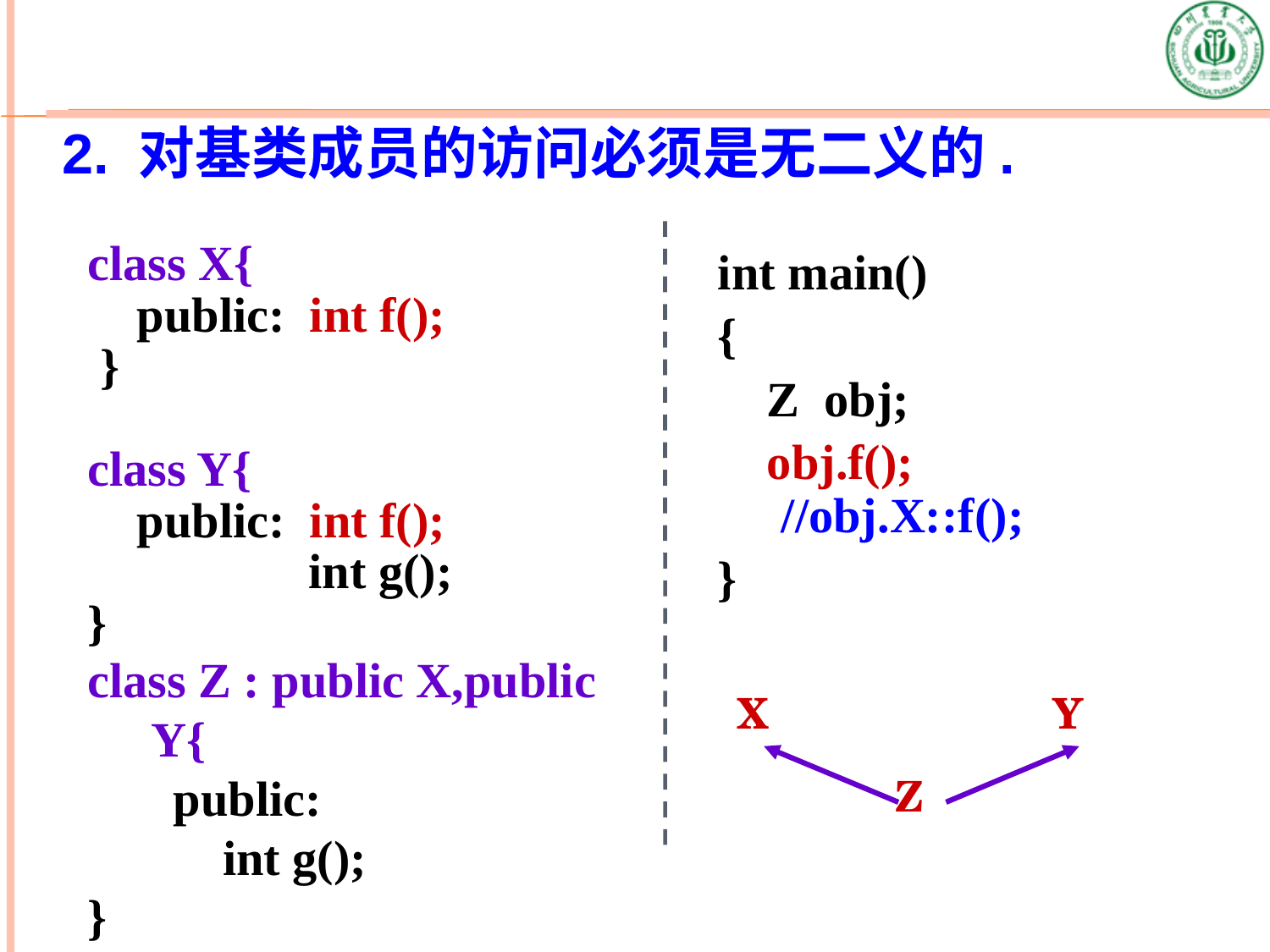

2. 对基类成员的访问必须是无二义的.

class X{
    public:  int f();
 }

class Y{
    public:  int f();
                  int g();
}
class Z : public X,public Y{
       public:
           int g();
}
int main()
{
    Z  obj;
    obj.f();   //obj.X::f();
}

X
Y

Z